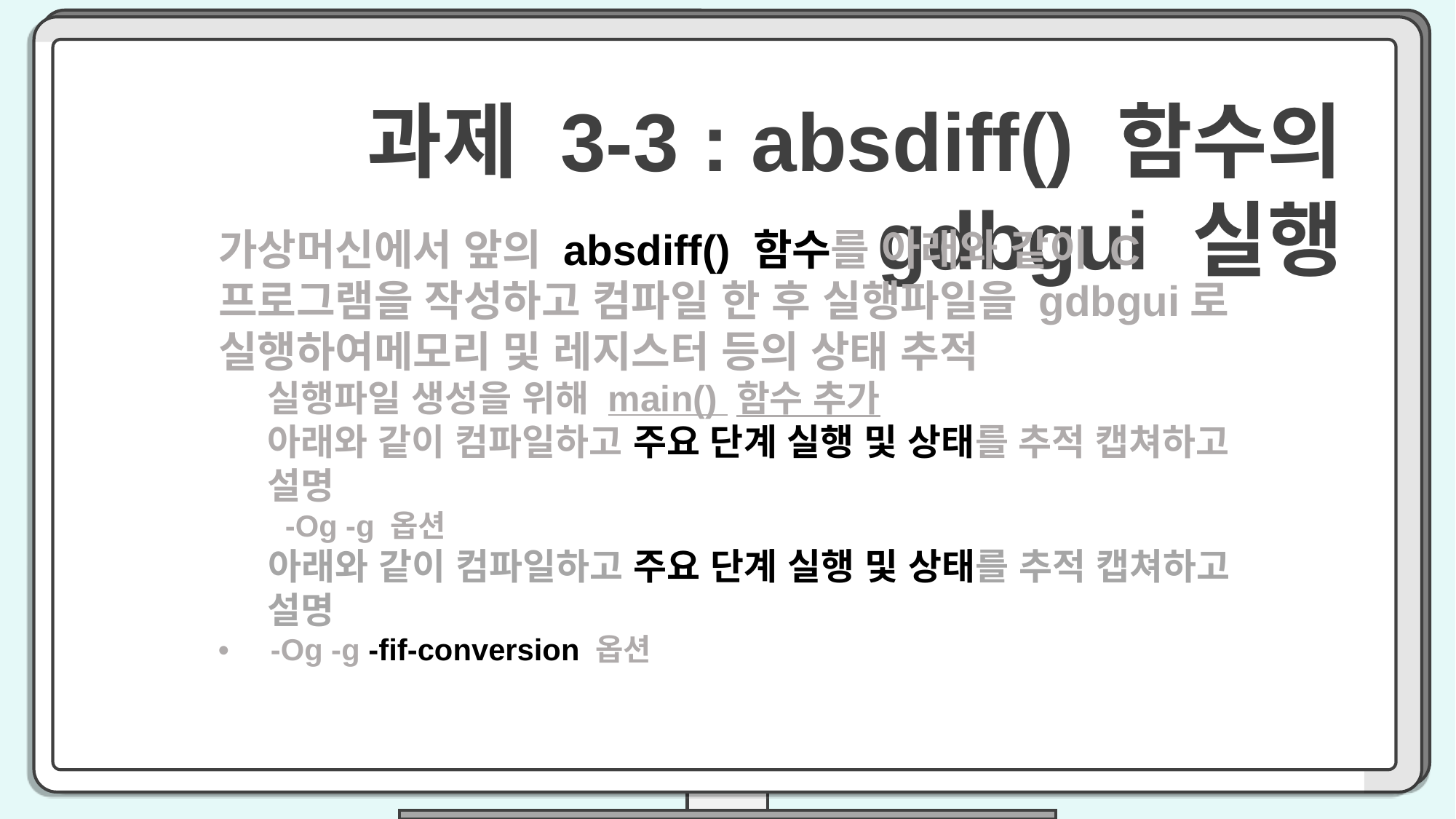

과제 3-3 : absdiff() 함수의 gdbgui 실행
가상머신에서 앞의 absdiff() 함수를 아래와 같이 C 프로그램을 작성하고 컴파일 한 후 실행파일을 gdbgui로 실행하여메모리 및 레지스터 등의 상태 추적
    실행파일 생성을 위해 main() 함수 추가
    아래와 같이 컴파일하고 주요 단계 실행 및 상태를 추적 캡쳐하고
    설명
        -Og -g 옵션
     아래와 같이 컴파일하고 주요 단계 실행 및 상태를 추적 캡쳐하고
    설명
•     -Og -g -fif-conversion 옵션